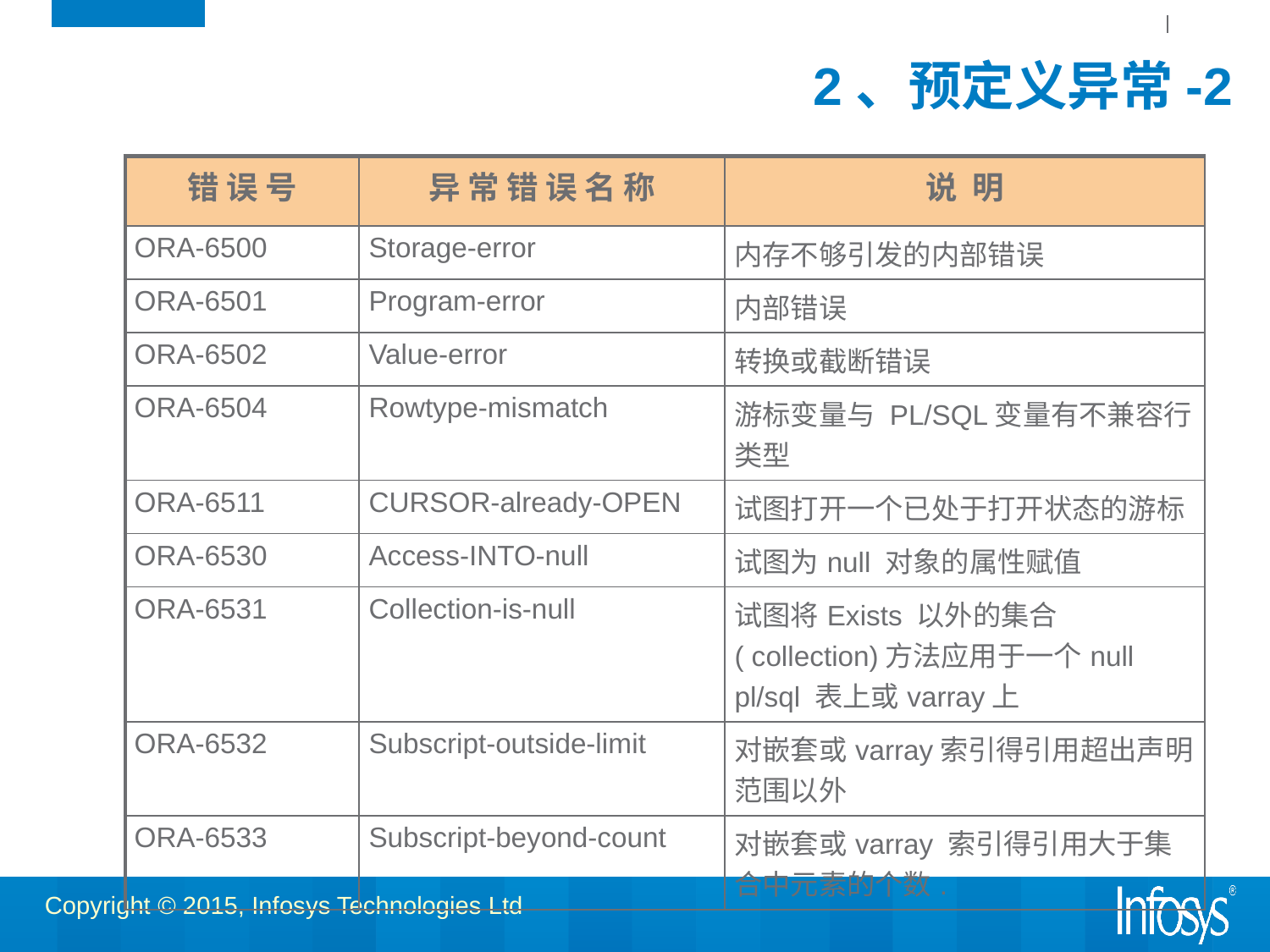

# 2、预定义异常-2
| 错 误 号 | 异 常 错 误 名 称 | 说 明 |
| --- | --- | --- |
| ORA-6500 | Storage-error | 内存不够引发的内部错误 |
| ORA-6501 | Program-error | 内部错误 |
| ORA-6502 | Value-error | 转换或截断错误 |
| ORA-6504 | Rowtype-mismatch | 游标变量与 PL/SQL变量有不兼容行类型 |
| ORA-6511 | CURSOR-already-OPEN | 试图打开一个已处于打开状态的游标 |
| ORA-6530 | Access-INTO-null | 试图为null 对象的属性赋值 |
| ORA-6531 | Collection-is-null | 试图将Exists 以外的集合( collection)方法应用于一个null pl/sql 表上或varray上 |
| ORA-6532 | Subscript-outside-limit | 对嵌套或varray索引得引用超出声明范围以外 |
| ORA-6533 | Subscript-beyond-count | 对嵌套或varray 索引得引用大于集合中元素的个数. |